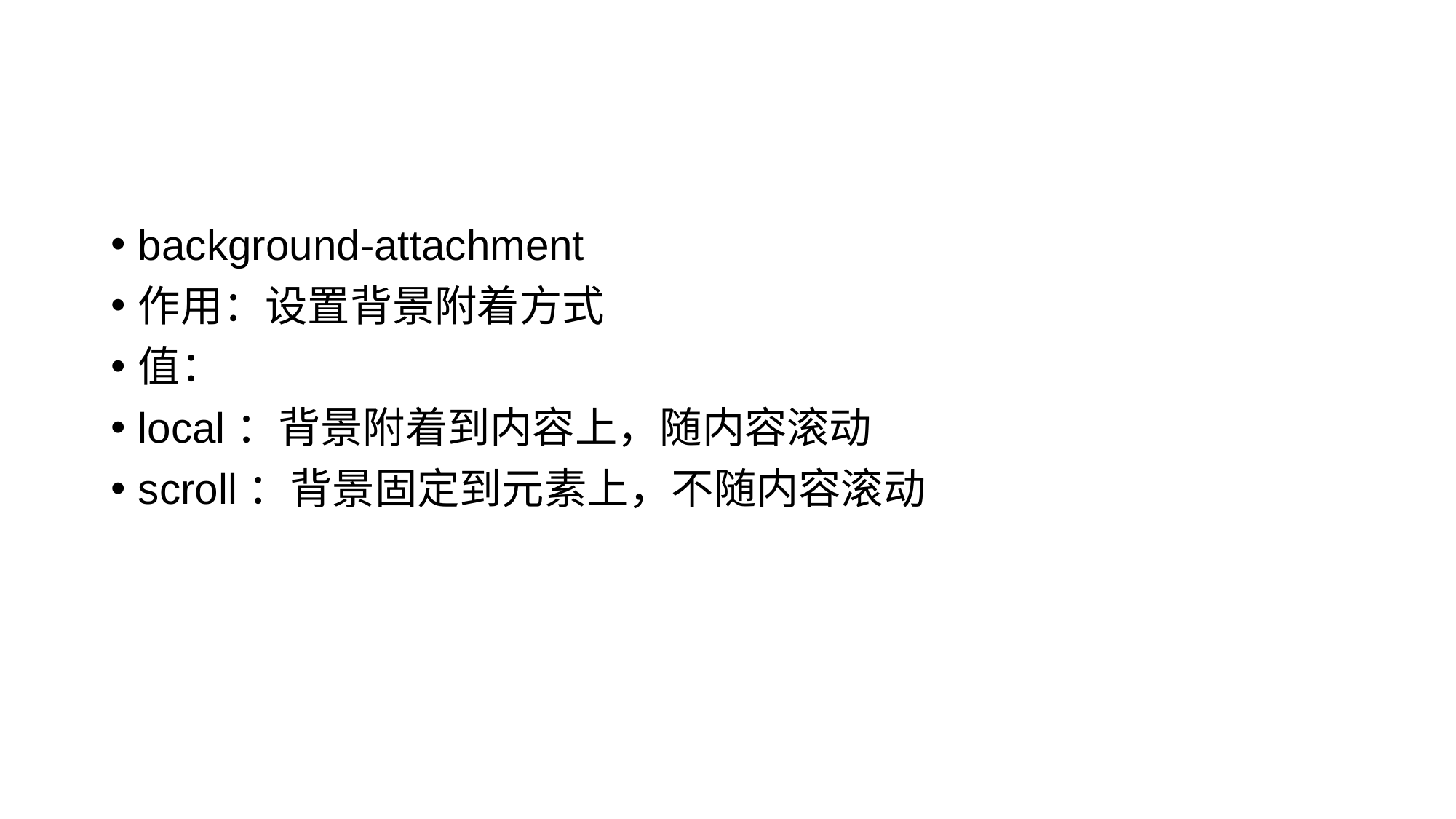

#
background-attachment
作用：设置背景附着方式
值：
local：背景附着到内容上，随内容滚动
scroll：背景固定到元素上，不随内容滚动